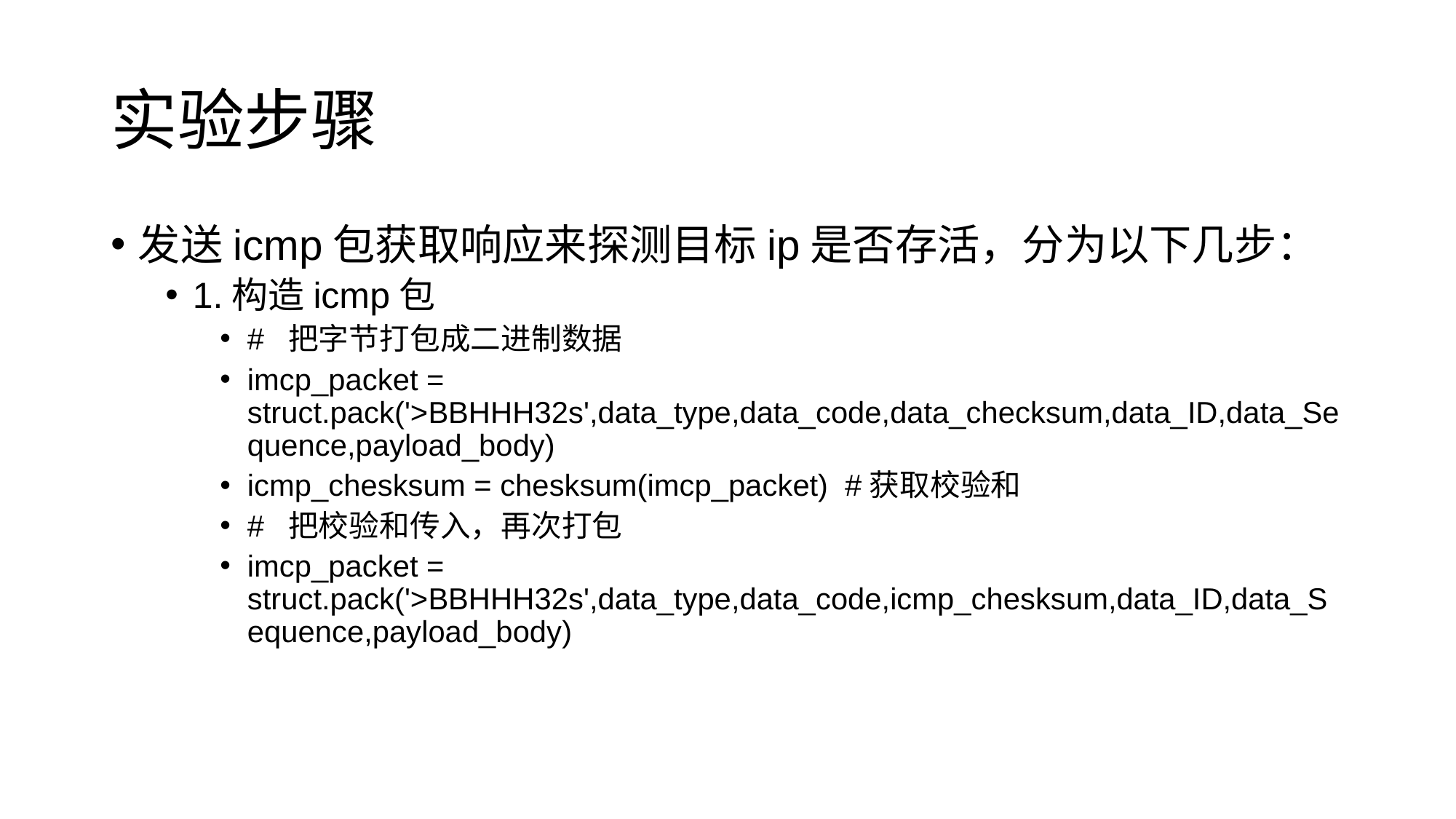

# 实验步骤
发送icmp包获取响应来探测目标ip是否存活，分为以下几步：
1.构造icmp包
#  把字节打包成二进制数据
imcp_packet = struct.pack('>BBHHH32s',data_type,data_code,data_checksum,data_ID,data_Sequence,payload_body)
icmp_chesksum = chesksum(imcp_packet)  #获取校验和
#  把校验和传入，再次打包
imcp_packet = struct.pack('>BBHHH32s',data_type,data_code,icmp_chesksum,data_ID,data_Sequence,payload_body)